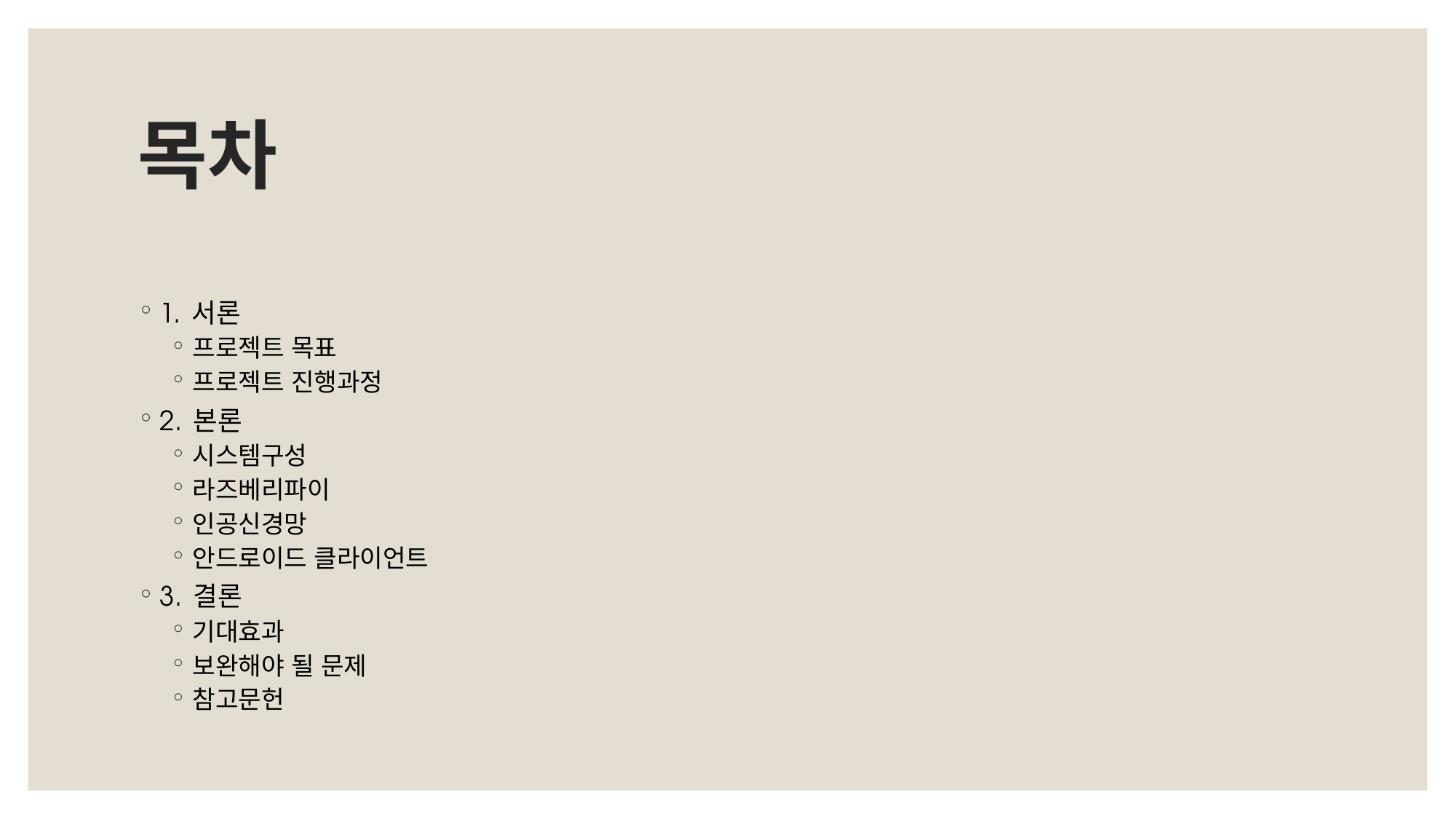

# 목차

1. 서론
프로젝트 목표
프로젝트 진행과정
2. 본론
시스템구성
라즈베리파이
인공신경망
안드로이드 클라이언트
3. 결론
기대효과
보완해야 될 문제
참고문헌